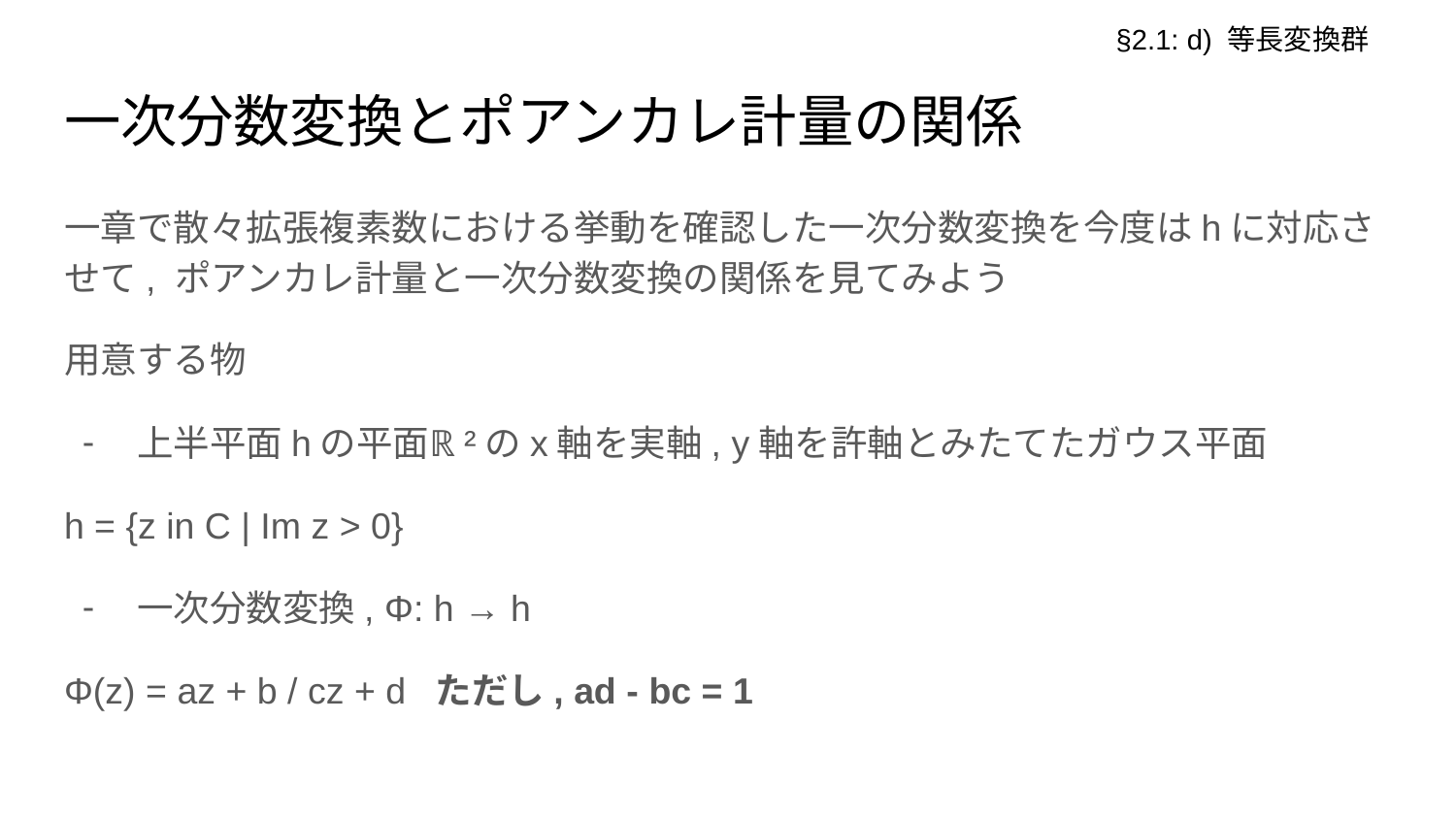

§2.1: d) 等長変換群
# 一次分数変換とポアンカレ計量の関係
一章で散々拡張複素数における挙動を確認した一次分数変換を今度はhに対応させて, ポアンカレ計量と一次分数変換の関係を見てみよう
用意する物
上半平面hの平面ℝ²のx軸を実軸, y軸を許軸とみたてたガウス平面ℂ
h = {z in C | Im z > 0}
一次分数変換, Φ: h → h
Φ(z) = az + b / cz + d  ただし, ad - bc = 1